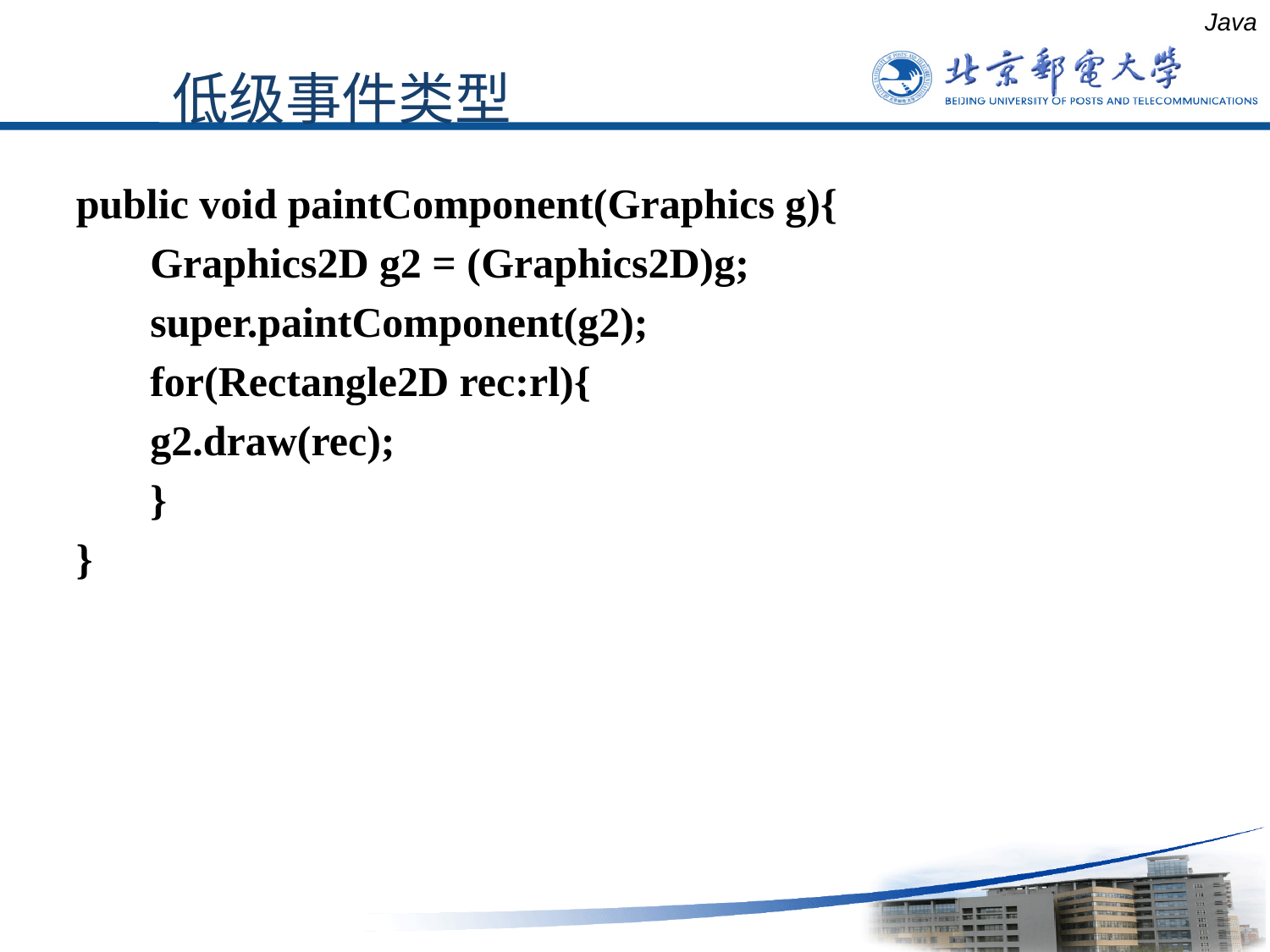

Java
低级事件类型
public void paintComponent(Graphics g){
	Graphics2D g2 = (Graphics2D)g;
	super.paintComponent(g2);
	for(Rectangle2D rec:rl){
	g2.draw(rec);
	}
}